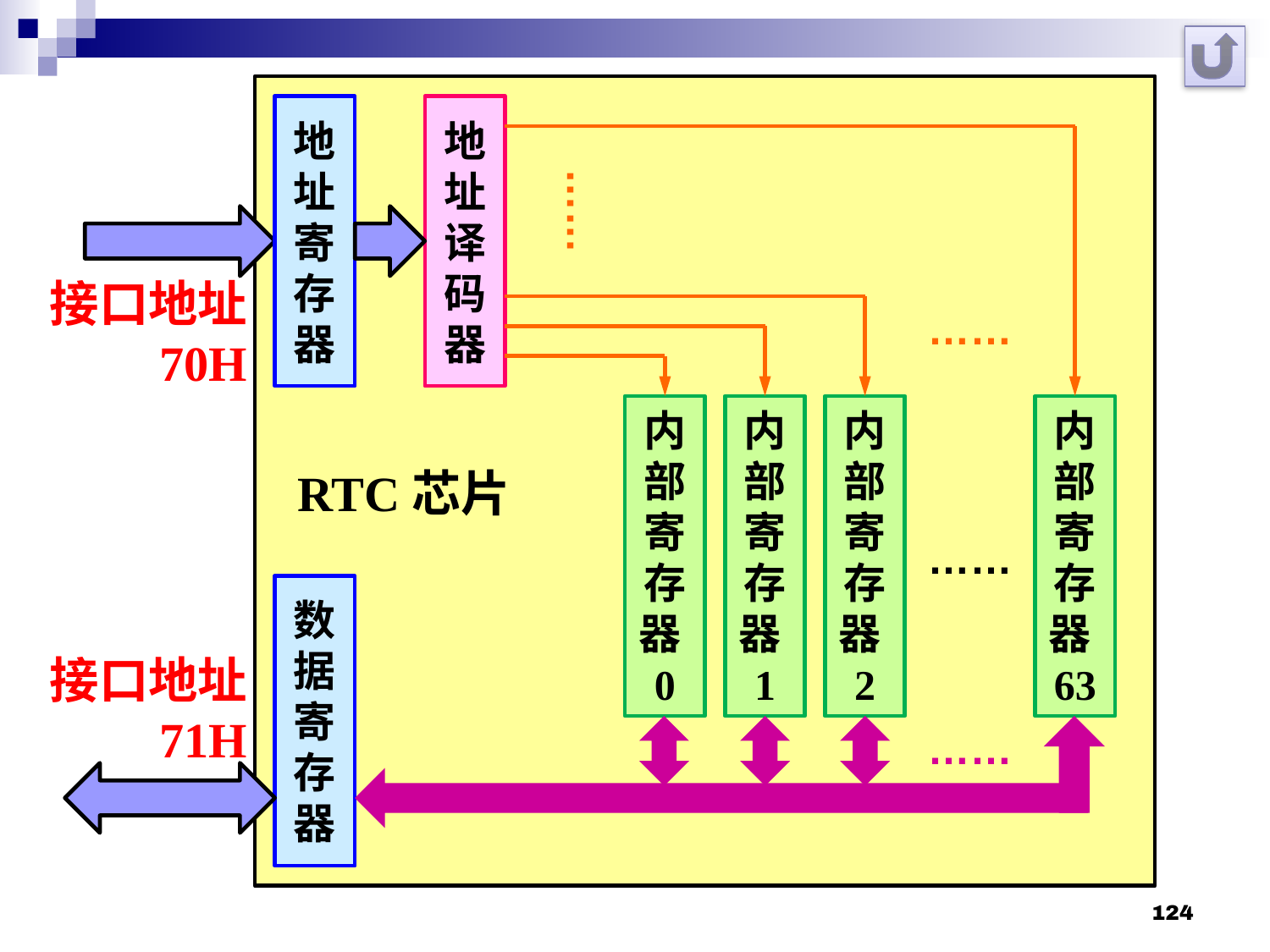

地址寄存器
地址译码器
……

接口地址
70H
……
内部寄存器0
内部寄存器1
内部寄存器2
内部寄存器63
RTC芯片
……
数据寄存器
接口地址
71H

……

124